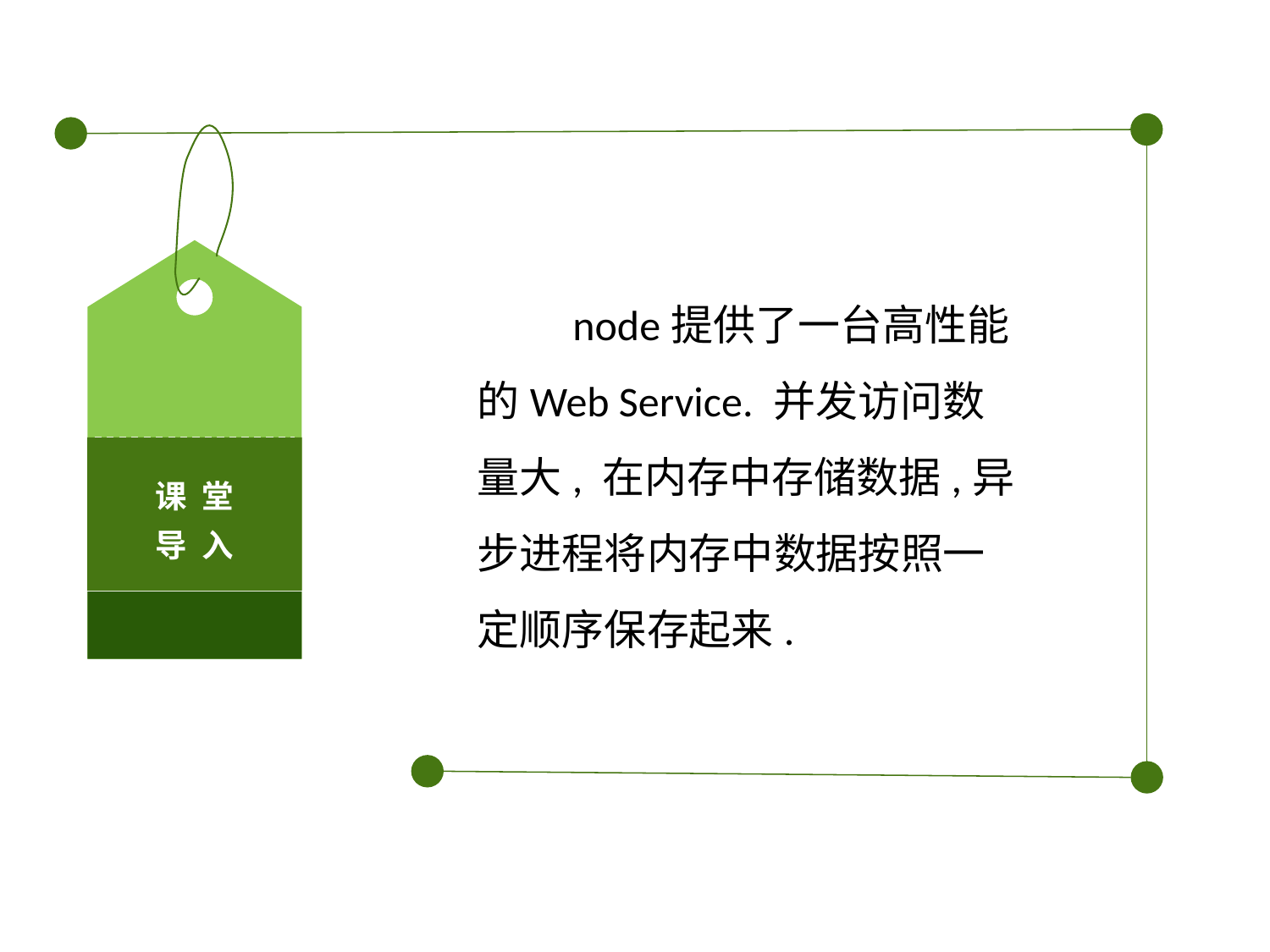

课  堂
导  入

          node提供了一台高性能的Web Service. 并发访问数量大, 在内存中存储数据,异步进程将内存中数据按照一定顺序保存起来.